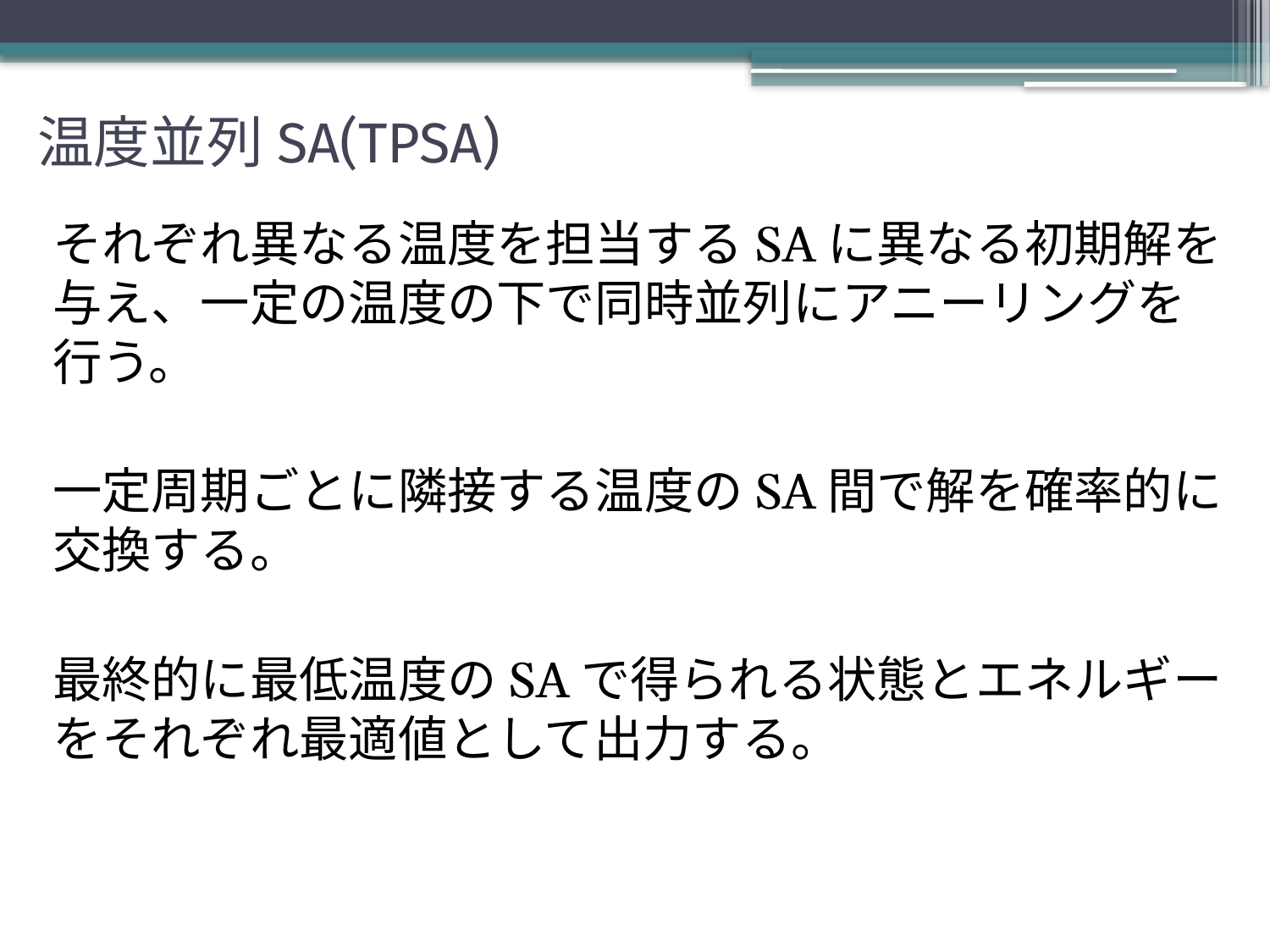

# 温度並列SA(TPSA)
それぞれ異なる温度を担当するSAに異なる初期解を与え、一定の温度の下で同時並列にアニーリングを行う。

一定周期ごとに隣接する温度のSA間で解を確率的に交換する。

最終的に最低温度のSAで得られる状態とエネルギーをそれぞれ最適値として出力する。